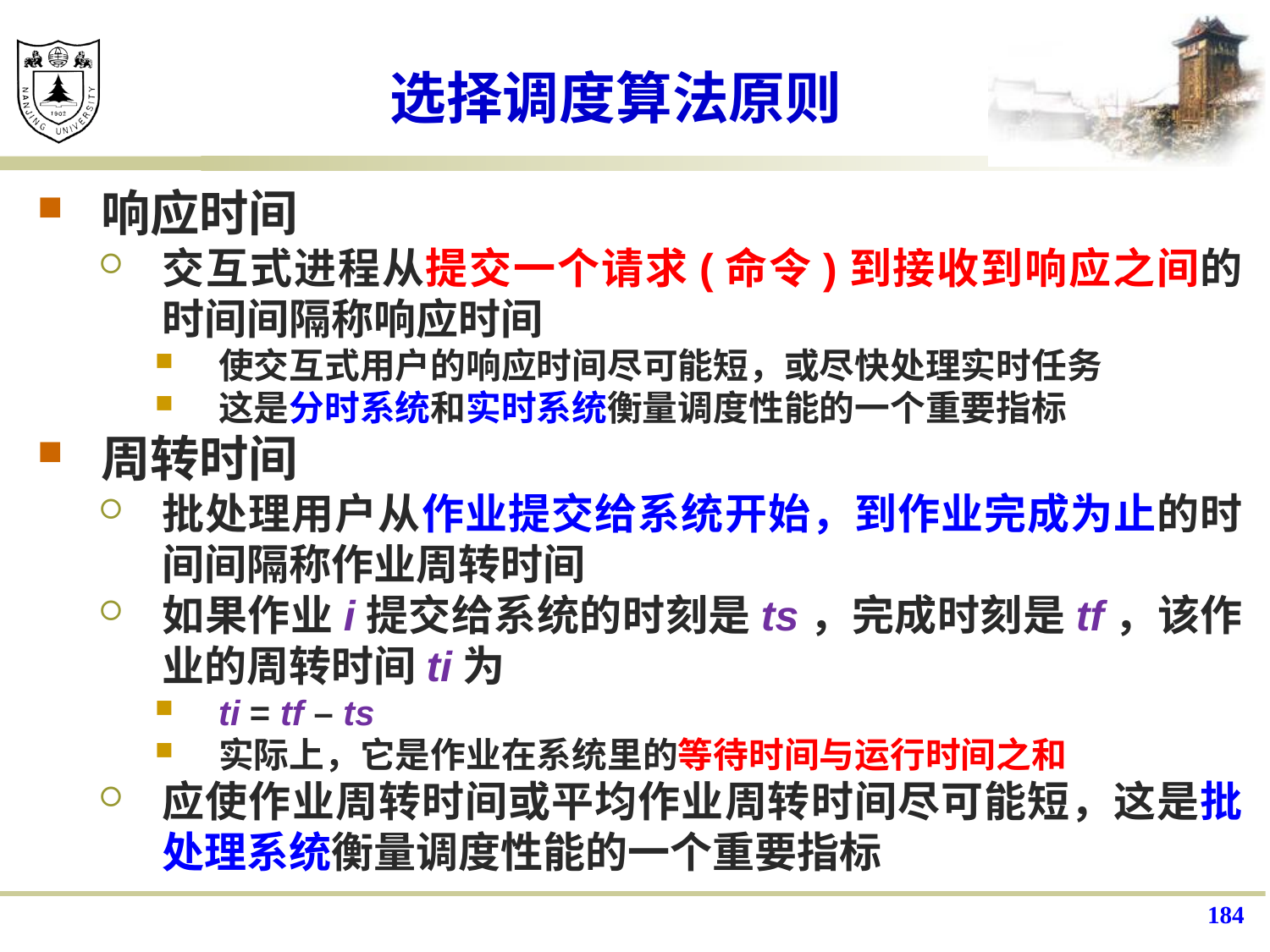

选择调度算法原则
响应时间
交互式进程从提交一个请求(命令)到接收到响应之间的时间间隔称响应时间
使交互式用户的响应时间尽可能短，或尽快处理实时任务
这是分时系统和实时系统衡量调度性能的一个重要指标
周转时间
批处理用户从作业提交给系统开始，到作业完成为止的时间间隔称作业周转时间
如果作业i提交给系统的时刻是ts，完成时刻是tf，该作业的周转时间ti为
ti = tf – ts
实际上，它是作业在系统里的等待时间与运行时间之和
应使作业周转时间或平均作业周转时间尽可能短，这是批处理系统衡量调度性能的一个重要指标

184